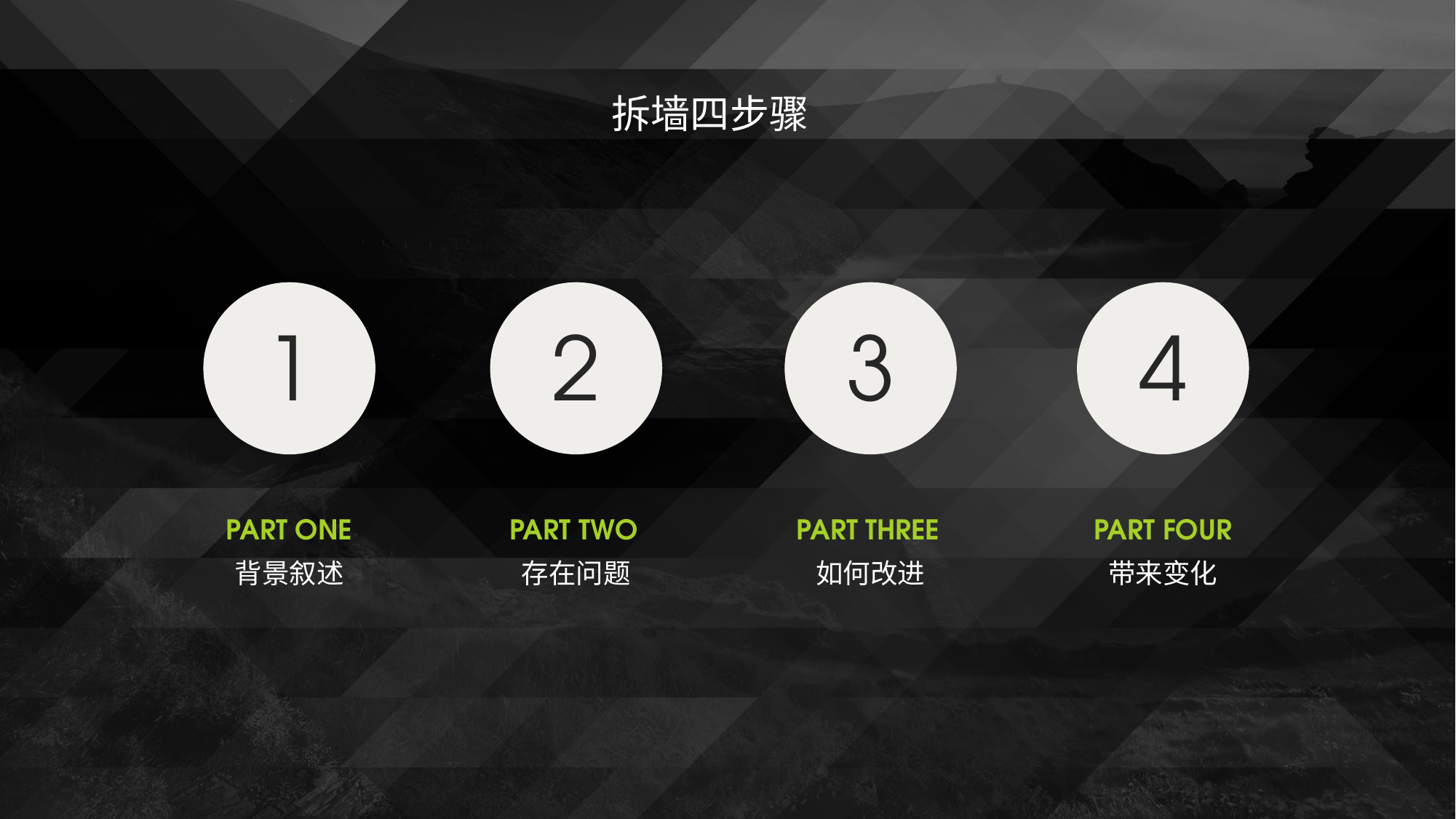

拆墙四步骤

1

2

3

4
PART ONE
PART TWO
PART THREE
PART FOUR
背景叙述
存在问题
如何改进
带来变化